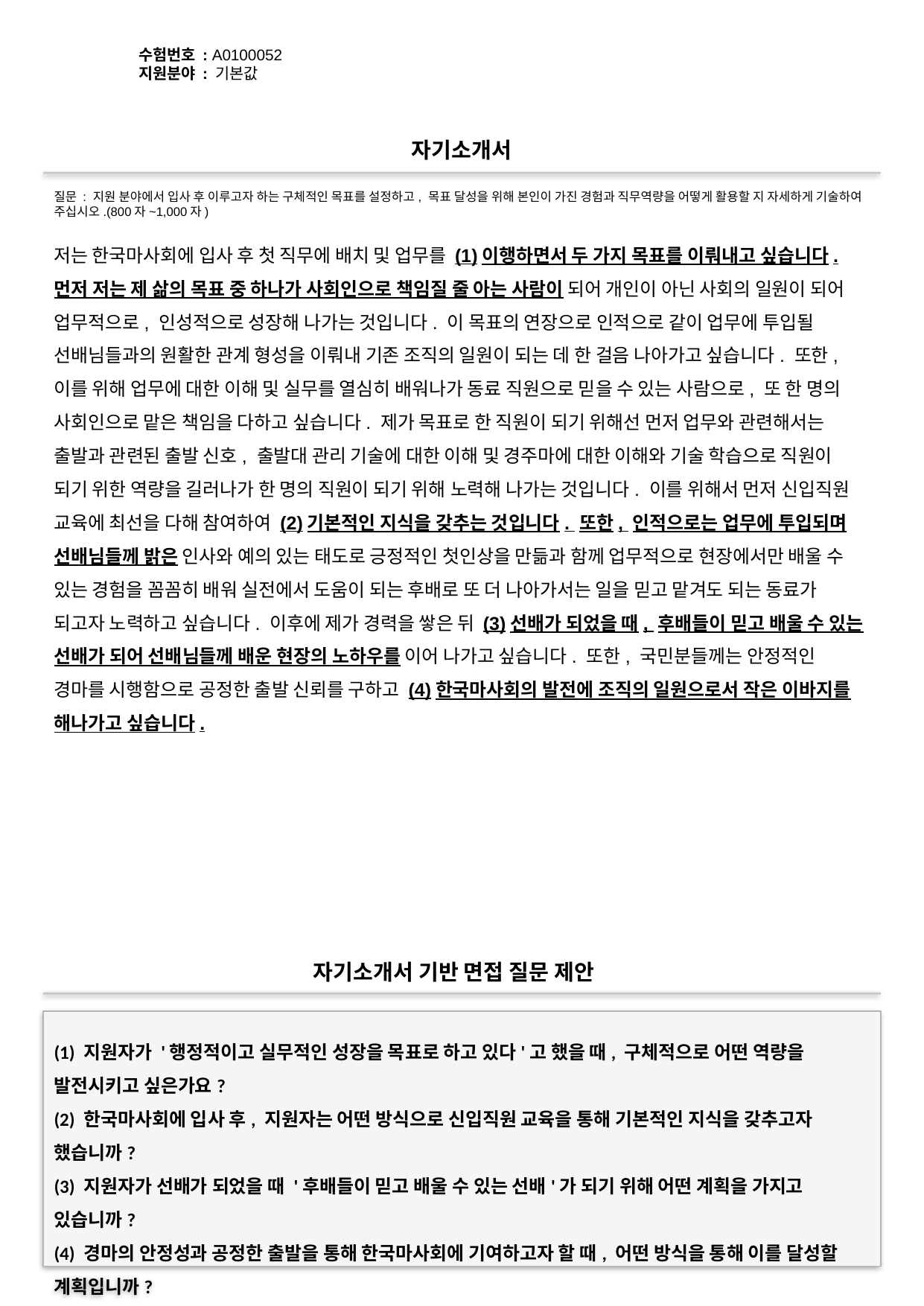

수험번호 : A0100052
지원분야 : 기본값
#

자기소개서

질문 : 지원 분야에서 입사 후 이루고자 하는 구체적인 목표를 설정하고, 목표 달성을 위해 본인이 가진 경험과 직무역량을 어떻게 활용할 지 자세하게 기술하여 주십시오.(800자~1,000자)

저는 한국마사회에 입사 후 첫 직무에 배치 및 업무를 (1)이행하면서 두 가지 목표를 이뤄내고 싶습니다. 먼저 저는 제 삶의 목표 중 하나가 사회인으로 책임질 줄 아는 사람이 되어 개인이 아닌 사회의 일원이 되어 업무적으로, 인성적으로 성장해 나가는 것입니다. 이 목표의 연장으로 인적으로 같이 업무에 투입될 선배님들과의 원활한 관계 형성을 이뤄내 기존 조직의 일원이 되는 데 한 걸음 나아가고 싶습니다. 또한, 이를 위해 업무에 대한 이해 및 실무를 열심히 배워나가 동료 직원으로 믿을 수 있는 사람으로, 또 한 명의 사회인으로 맡은 책임을 다하고 싶습니다. 제가 목표로 한 직원이 되기 위해선 먼저 업무와 관련해서는 출발과 관련된 출발 신호, 출발대 관리 기술에 대한 이해 및 경주마에 대한 이해와 기술 학습으로 직원이 되기 위한 역량을 길러나가 한 명의 직원이 되기 위해 노력해 나가는 것입니다. 이를 위해서 먼저 신입직원 교육에 최선을 다해 참여하여 (2)기본적인 지식을 갖추는 것입니다. 또한, 인적으로는 업무에 투입되며 선배님들께 밝은 인사와 예의 있는 태도로 긍정적인 첫인상을 만듦과 함께 업무적으로 현장에서만 배울 수 있는 경험을 꼼꼼히 배워 실전에서 도움이 되는 후배로 또 더 나아가서는 일을 믿고 맡겨도 되는 동료가 되고자 노력하고 싶습니다. 이후에 제가 경력을 쌓은 뒤 (3)선배가 되었을 때, 후배들이 믿고 배울 수 있는 선배가 되어 선배님들께 배운 현장의 노하우를 이어 나가고 싶습니다. 또한, 국민분들께는 안정적인 경마를 시행함으로 공정한 출발 신뢰를 구하고 (4)한국마사회의 발전에 조직의 일원으로서 작은 이바지를 해나가고 싶습니다.

자기소개서 기반 면접 질문 제안

(1) 지원자가 '행정적이고 실무적인 성장을 목표로 하고 있다'고 했을 때, 구체적으로 어떤 역량을 발전시키고 싶은가요?
(2) 한국마사회에 입사 후, 지원자는 어떤 방식으로 신입직원 교육을 통해 기본적인 지식을 갖추고자 했습니까?
(3) 지원자가 선배가 되었을 때 '후배들이 믿고 배울 수 있는 선배'가 되기 위해 어떤 계획을 가지고 있습니까?
(4) 경마의 안정성과 공정한 출발을 통해 한국마사회에 기여하고자 할 때, 어떤 방식을 통해 이를 달성할 계획입니까?